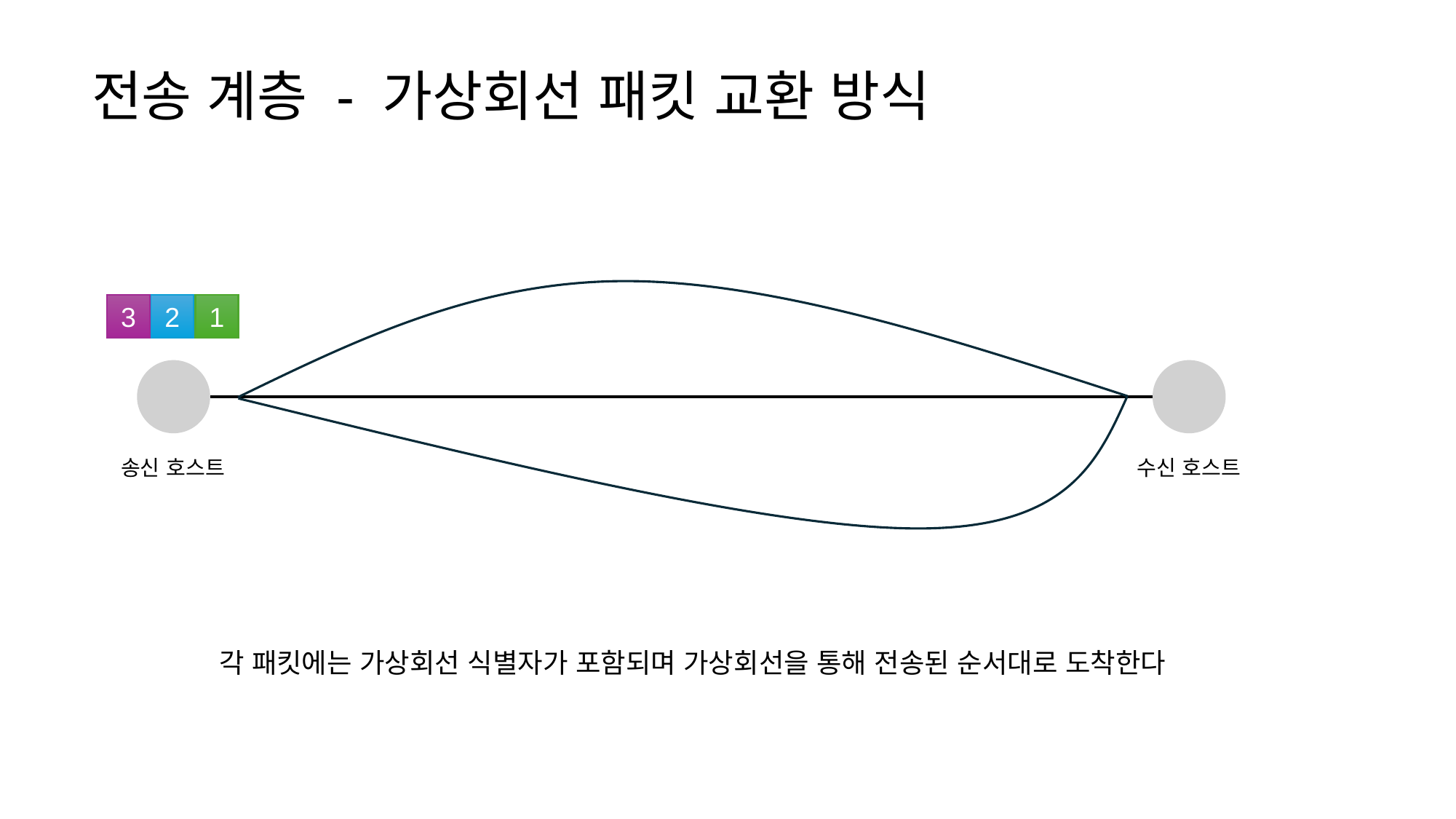

전송 계층 - 가상회선 패킷 교환 방식

3
2
1

송신 호스트
수신 호스트
각 패킷에는 가상회선 식별자가 포함되며 가상회선을 통해 전송된 순서대로 도착한다